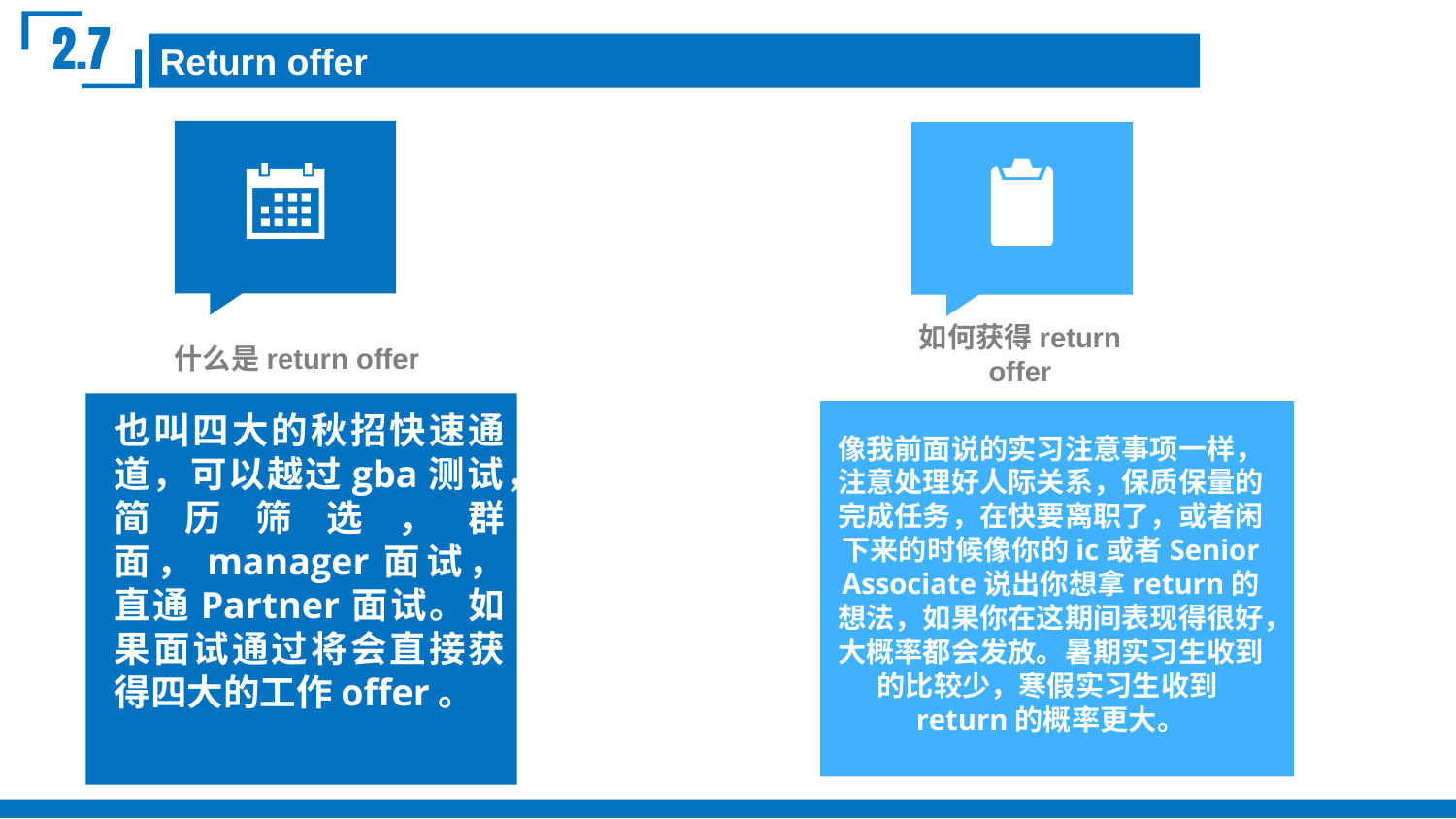

2.7
Return offer

如何获得return offer
什么是return offer

也叫四大的秋招快速通道，可以越过gba测试，简历筛选，群面，manager面试，直通Partner面试。如果面试通过将会直接获得四大的工作offer。

像我前面说的实习注意事项一样，注意处理好人际关系，保质保量的完成任务，在快要离职了，或者闲下来的时候像你的ic或者Senior Associate说出你想拿return的想法，如果你在这期间表现得很好，大概率都会发放。暑期实习生收到的比较少，寒假实习生收到return的概率更大。